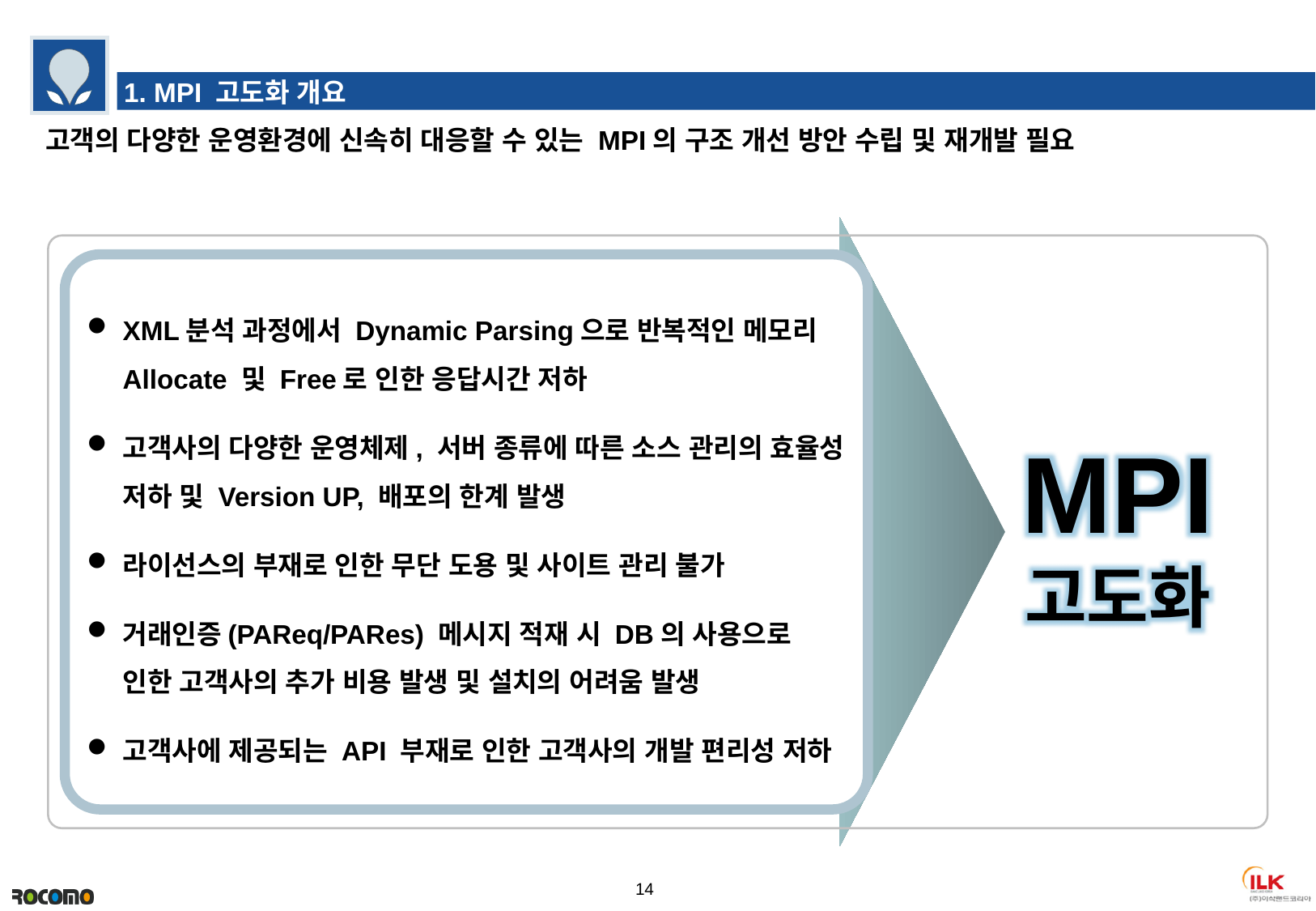

1. MPI 고도화 개요
# 고객의 다양한 운영환경에 신속히 대응할 수 있는 MPI의 구조 개선 방안 수립 및 재개발 필요

XML분석 과정에서 Dynamic Parsing으로 반복적인 메모리 Allocate 및 Free로 인한 응답시간 저하
고객사의 다양한 운영체제, 서버 종류에 따른 소스 관리의 효율성 저하 및 Version UP, 배포의 한계 발생
라이선스의 부재로 인한 무단 도용 및 사이트 관리 불가
거래인증(PAReq/PARes) 메시지 적재 시 DB의 사용으로 인한 고객사의 추가 비용 발생 및 설치의 어려움 발생
고객사에 제공되는 API 부재로 인한 고객사의 개발 편리성 저하
MPI
고도화